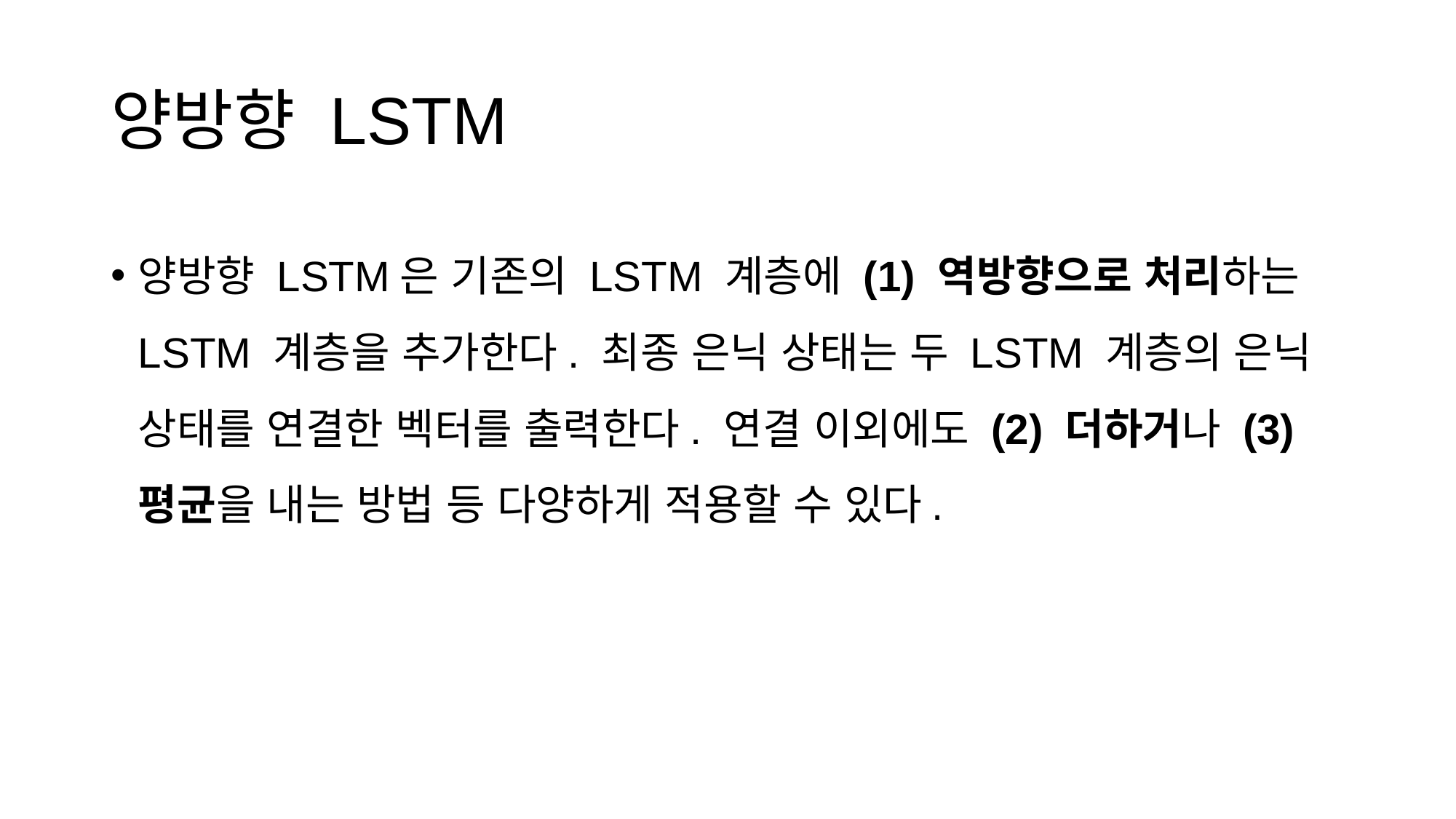

# 양방향 LSTM
양방향 LSTM은 기존의 LSTM 계층에 (1) 역방향으로 처리하는 LSTM 계층을 추가한다. 최종 은닉 상태는 두 LSTM 계층의 은닉 상태를 연결한 벡터를 출력한다. 연결 이외에도 (2) 더하거나 (3) 평균을 내는 방법 등 다양하게 적용할 수 있다.